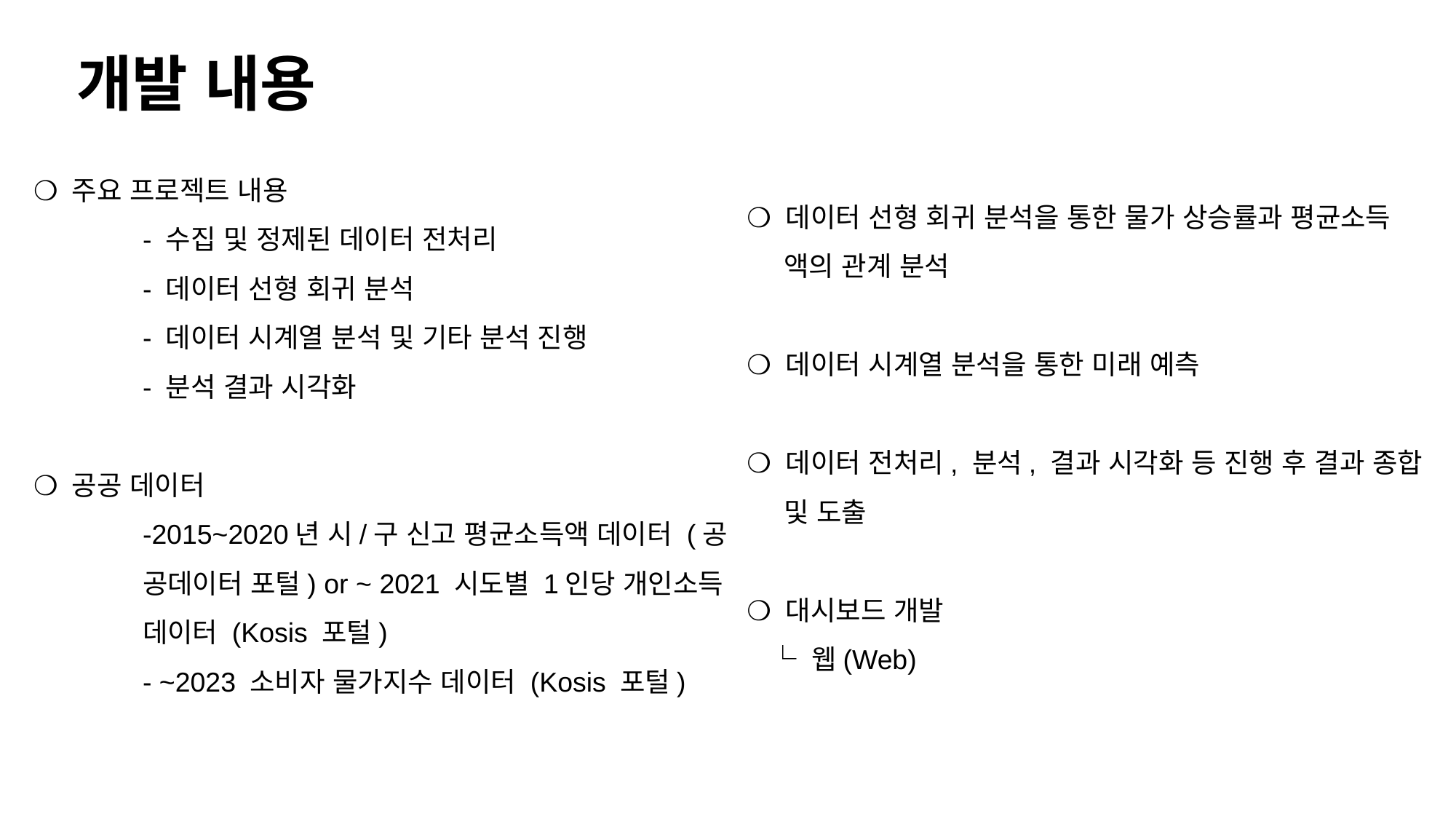

개발 내용
❍ 주요 프로젝트 내용
	- 수집 및 정제된 데이터 전처리
	- 데이터 선형 회귀 분석
        	- 데이터 시계열 분석 및 기타 분석 진행
        	- 분석 결과 시각화

❍ 공공 데이터
     	-2015~2020년 시/구 신고 평균소득액 데이터 (공	공데이터 포털) or ~ 2021 시도별 1인당 개인소득 	데이터 (Kosis 포털)
	- ~2023 소비자 물가지수 데이터 (Kosis 포털)

❍ 데이터 선형 회귀 분석을 통한 물가 상승률과 평균소득
    액의 관계 분석

❍ 데이터 시계열 분석을 통한 미래 예측

❍ 데이터 전처리, 분석, 결과 시각화 등 진행 후 결과 종합
    및 도출

❍ 대시보드 개발
   └ 웹(Web)